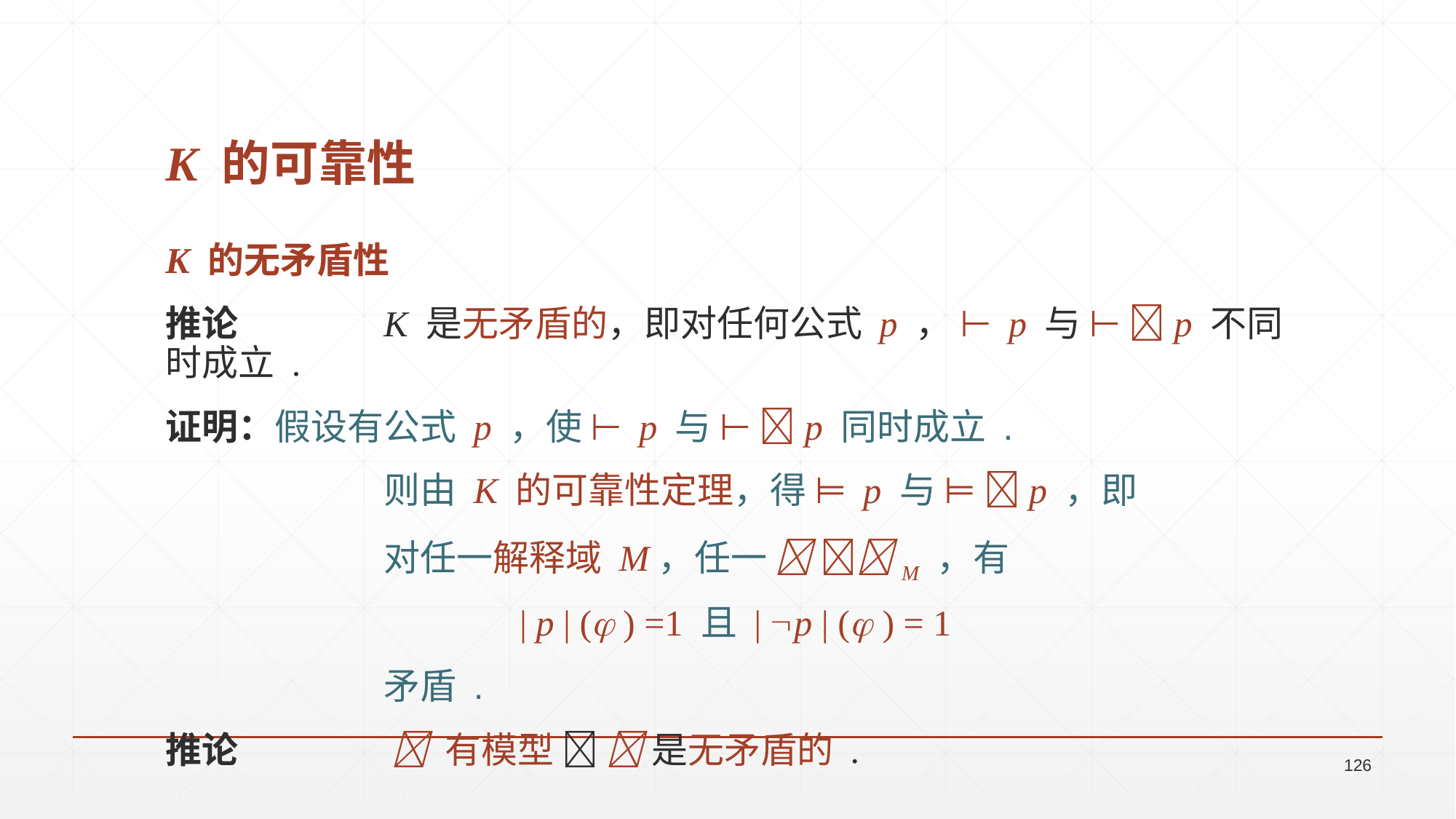

# K 的可靠性
K 的无矛盾性
推论		K 是无矛盾的，即对任何公式 p ， ⊢ p 与 ⊢ ¬p 不同时成立 .
证明：假设有公式 p ，使 ⊢ p 与 ⊢ ¬p 同时成立 .
		则由 K 的可靠性定理，得 ⊨ p 与 ⊨ ¬p ，即
		对任一解释域 M，任一 ϕ ∈ΦM ，有
| p | (ϕ ) =1 且 | ¬p | (ϕ ) = 1
		矛盾 .
推论		 Γ  有模型 ⇒ Γ 是无矛盾的 .

126